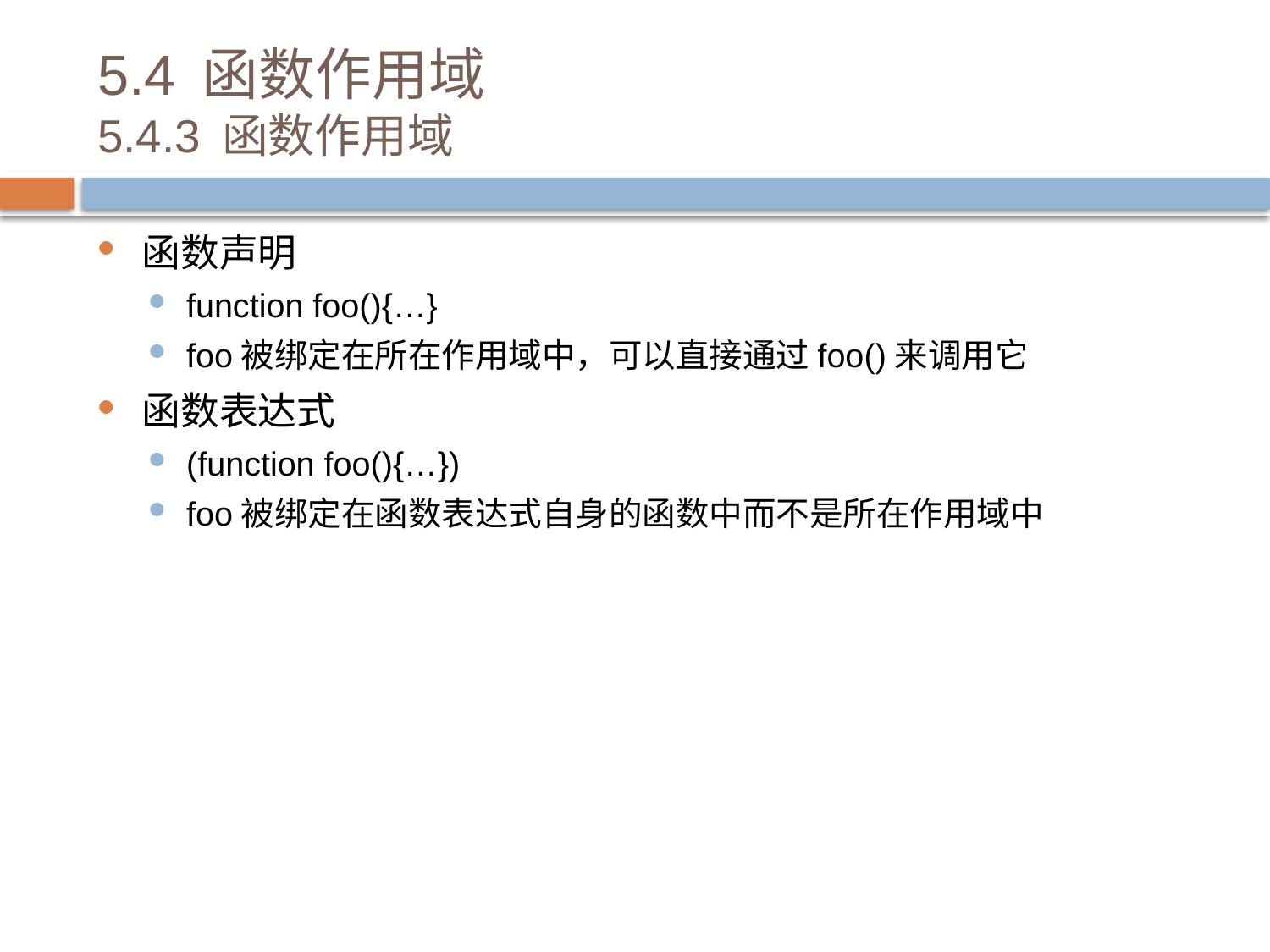

# 5.4 函数作用域 5.4.3 函数作用域
函数声明
function foo(){…}
foo被绑定在所在作用域中，可以直接通过foo()来调用它
函数表达式
(function foo(){…})
foo被绑定在函数表达式自身的函数中而不是所在作用域中